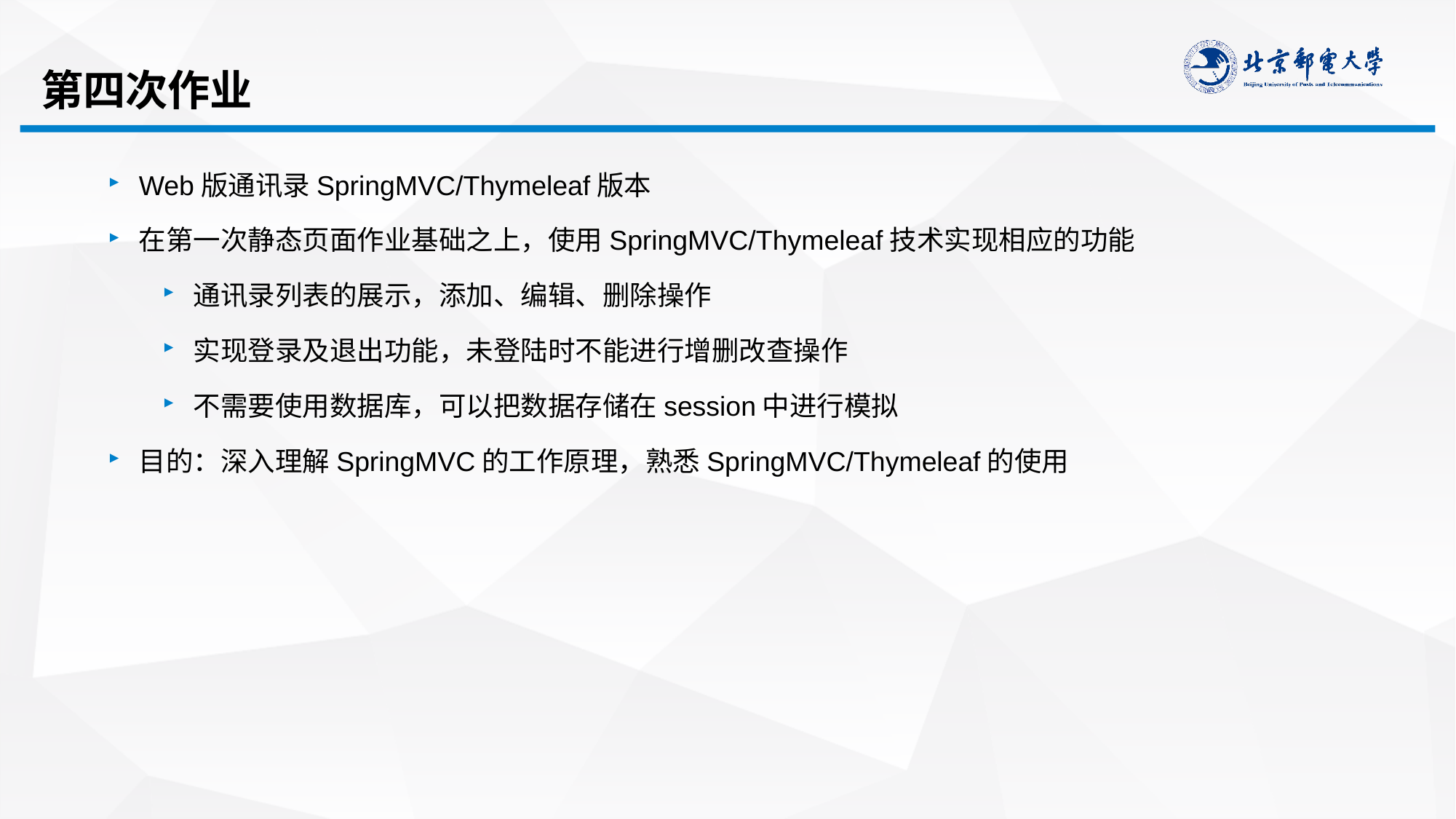

# 第四次作业
Web版通讯录SpringMVC/Thymeleaf版本
在第一次静态页面作业基础之上，使用SpringMVC/Thymeleaf技术实现相应的功能
通讯录列表的展示，添加、编辑、删除操作
实现登录及退出功能，未登陆时不能进行增删改查操作
不需要使用数据库，可以把数据存储在session中进行模拟
目的：深入理解SpringMVC的工作原理，熟悉SpringMVC/Thymeleaf的使用